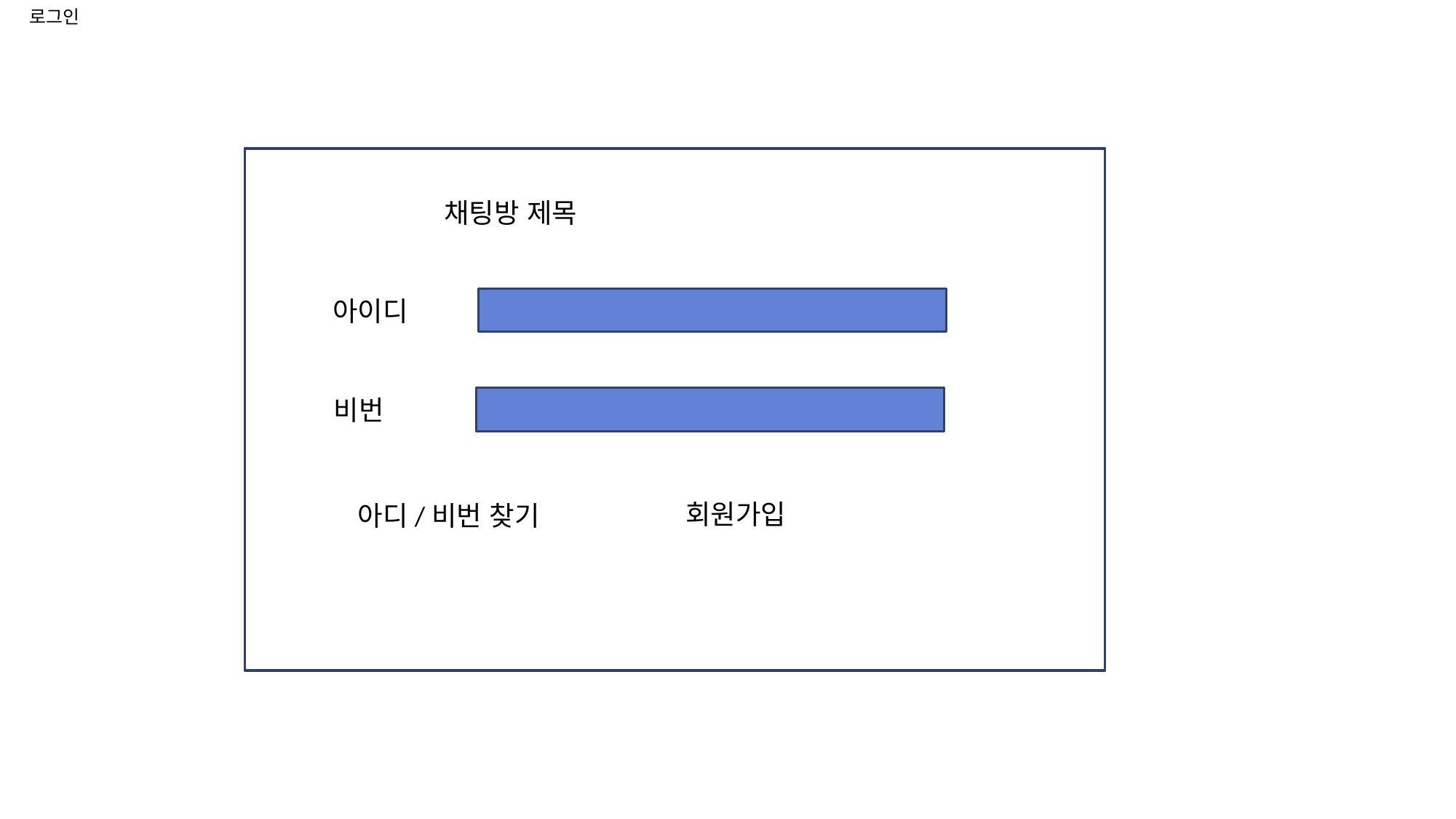

로그인

채팅방 제목
아이디

비번

회원가입
아디/비번 찾기